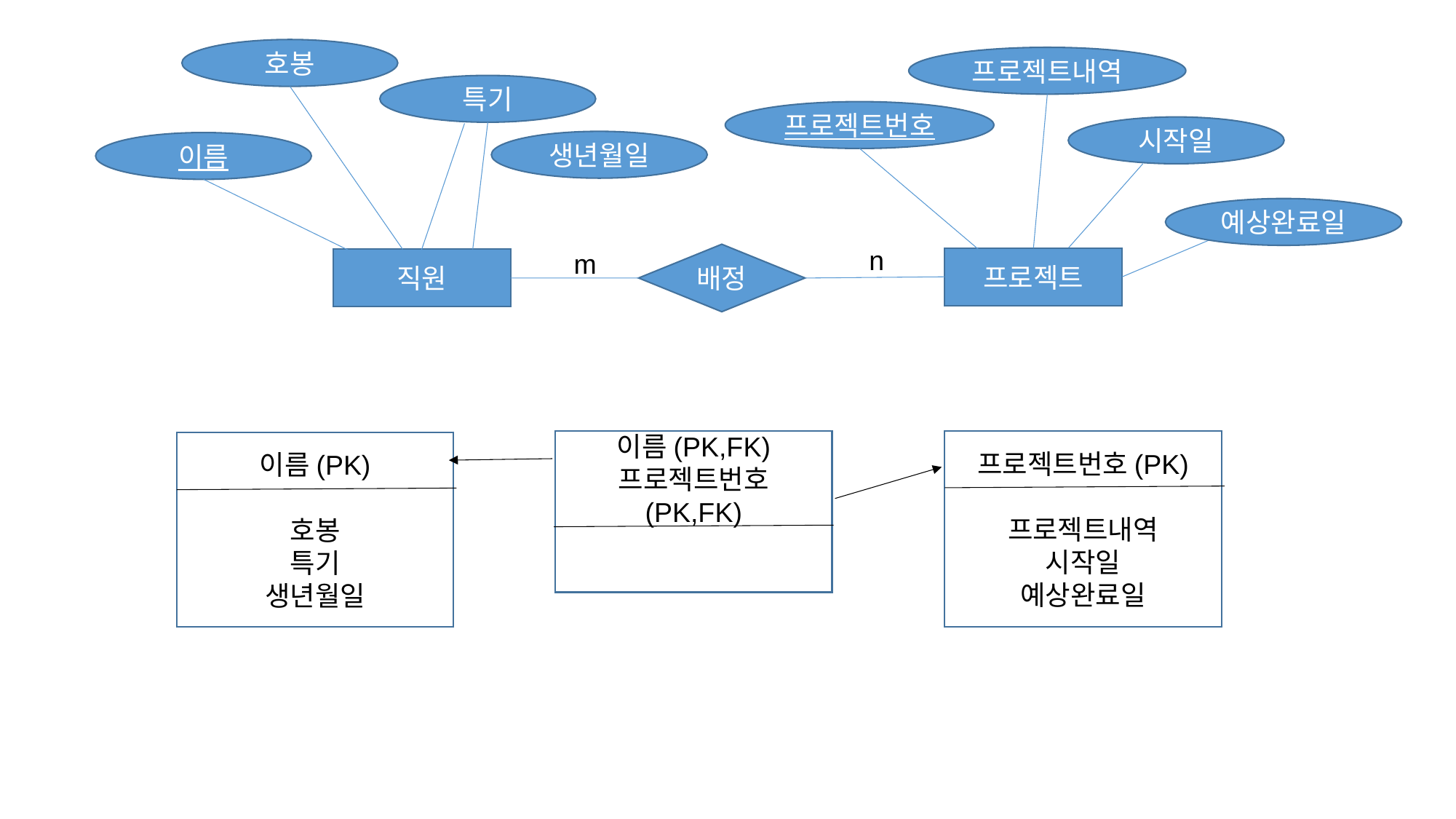

호봉
프로젝트내역
특기
프로젝트번호
시작일
생년월일
이름
예상완료일
n
m
배정
프로젝트
직원
이름(PK,FK)
프로젝트번호 (PK,FK)

프로젝트번호(PK)

프로젝트내역
시작일
예상완료일
이름(PK)

호봉
특기
생년월일